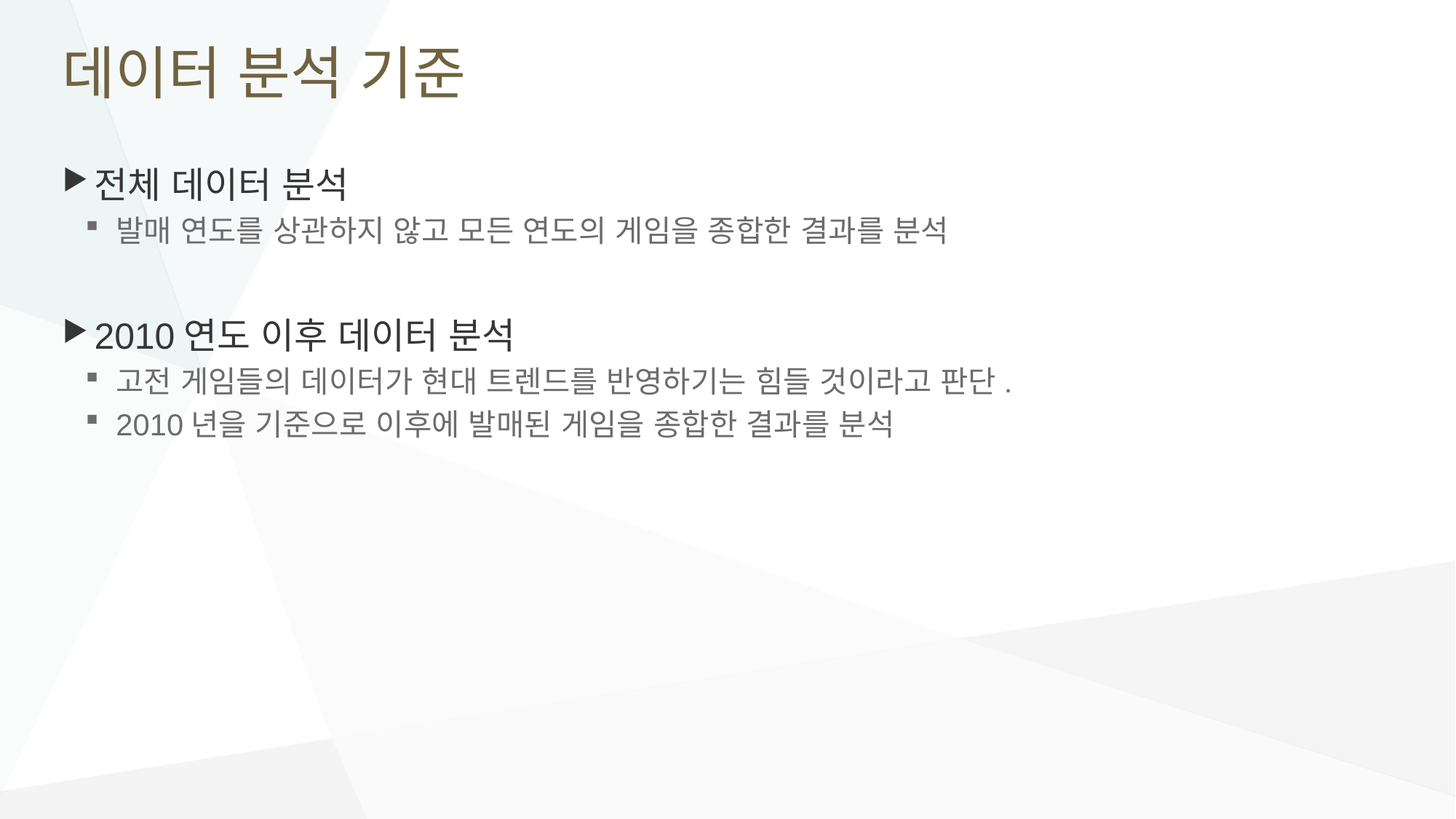

# 데이터 분석 기준
전체 데이터 분석
발매 연도를 상관하지 않고 모든 연도의 게임을 종합한 결과를 분석

2010연도 이후 데이터 분석
고전 게임들의 데이터가 현대 트렌드를 반영하기는 힘들 것이라고 판단.
2010년을 기준으로 이후에 발매된 게임을 종합한 결과를 분석